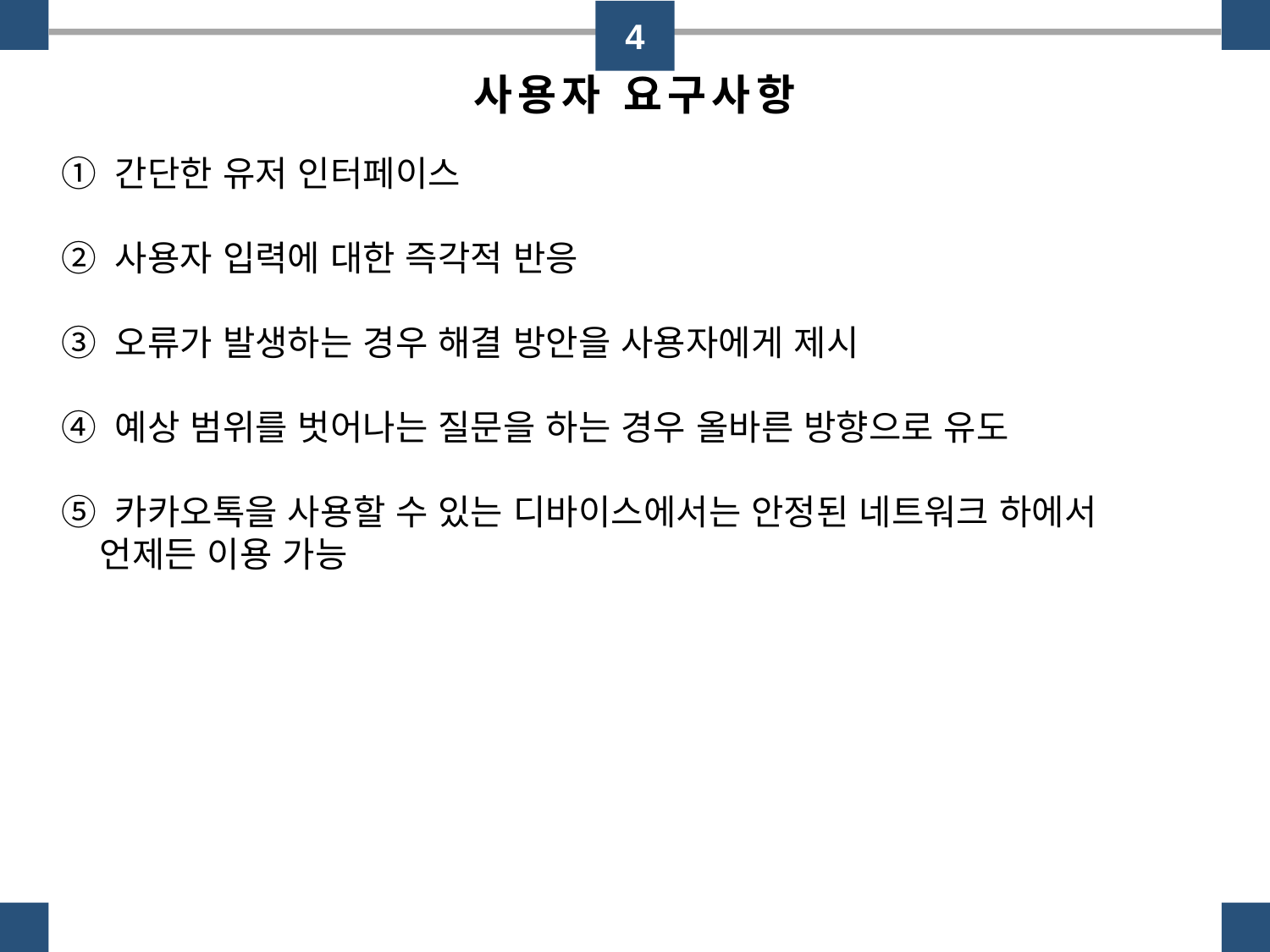

4

사용자 요구사항
① 간단한 유저 인터페이스

② 사용자 입력에 대한 즉각적 반응
③ 오류가 발생하는 경우 해결 방안을 사용자에게 제시

④ 예상 범위를 벗어나는 질문을 하는 경우 올바른 방향으로 유도

⑤ 카카오톡을 사용할 수 있는 디바이스에서는 안정된 네트워크 하에서
   언제든 이용 가능